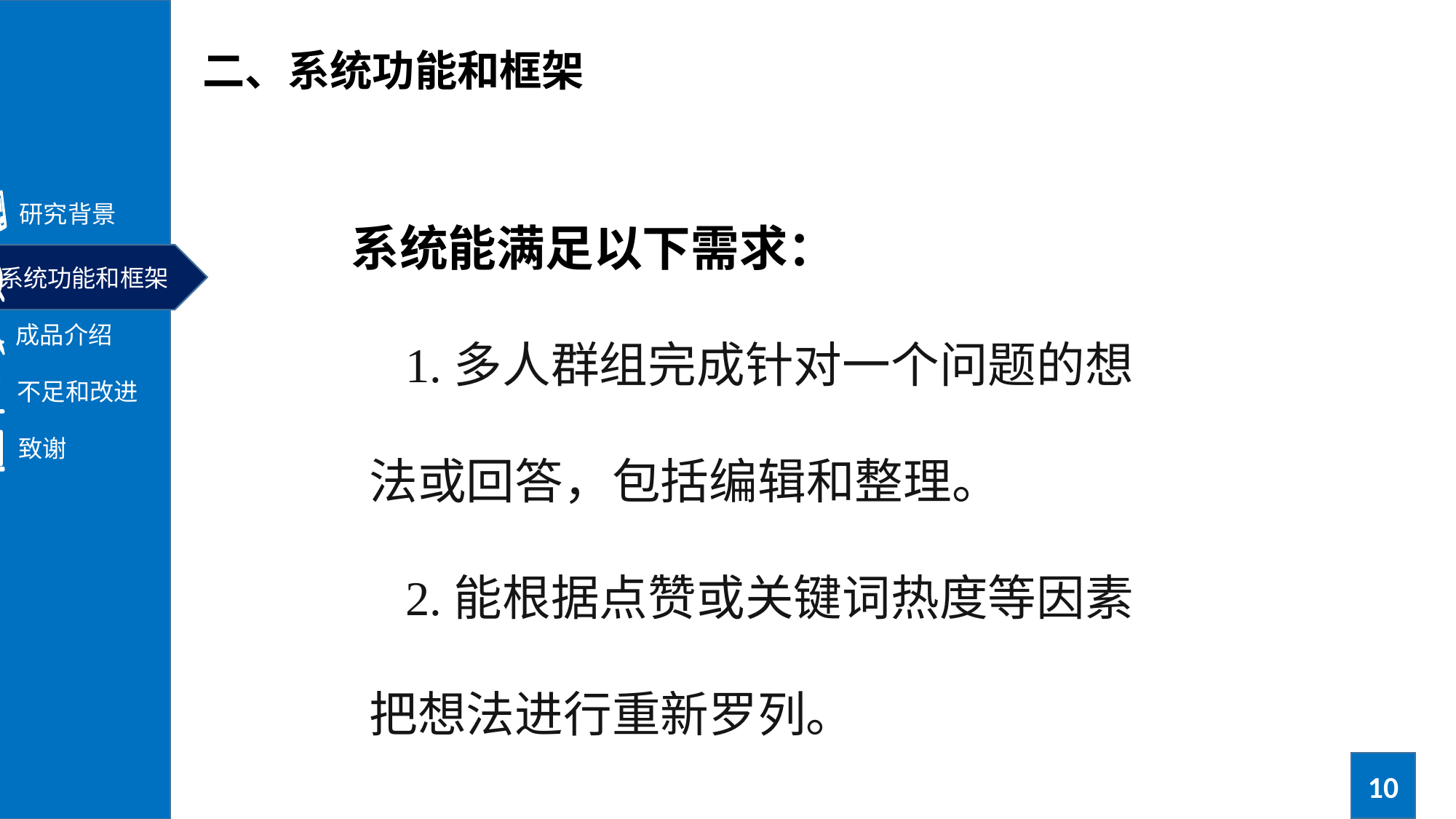

二、系统功能和框架
系统能满足以下需求：
1.多人群组完成针对一个问题的想法或回答，包括编辑和整理。
2.能根据点赞或关键词热度等因素把想法进行重新罗列。

研究背景
系统功能和框架

成品介绍

不足和改进

致谢

10